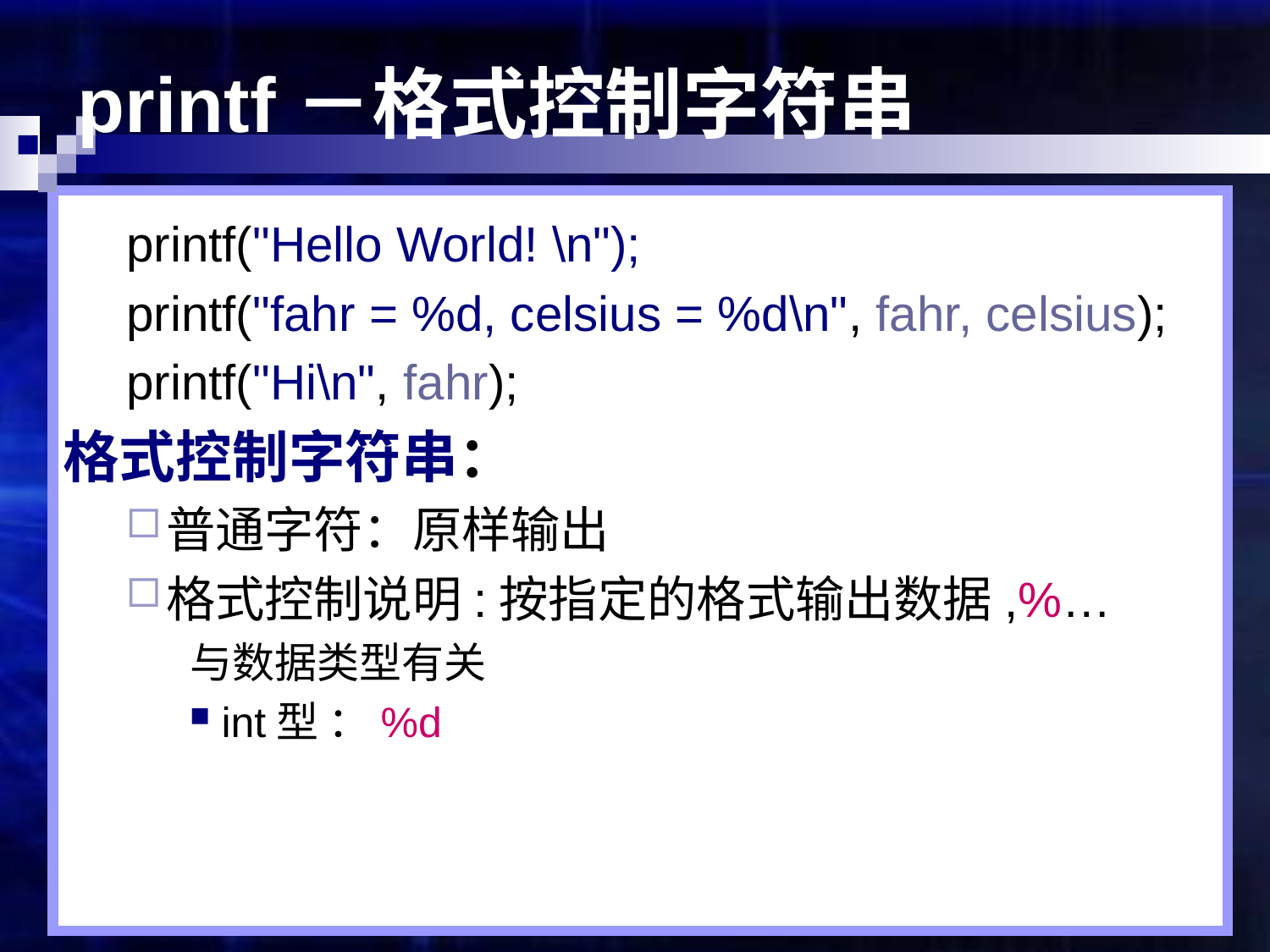

# printf－格式控制字符串
printf("Hello World! \n");
printf("fahr = %d, celsius = %d\n", fahr, celsius);
printf("Hi\n", fahr);
格式控制字符串：
普通字符：原样输出
格式控制说明:按指定的格式输出数据,%…
与数据类型有关
int型 ：%d